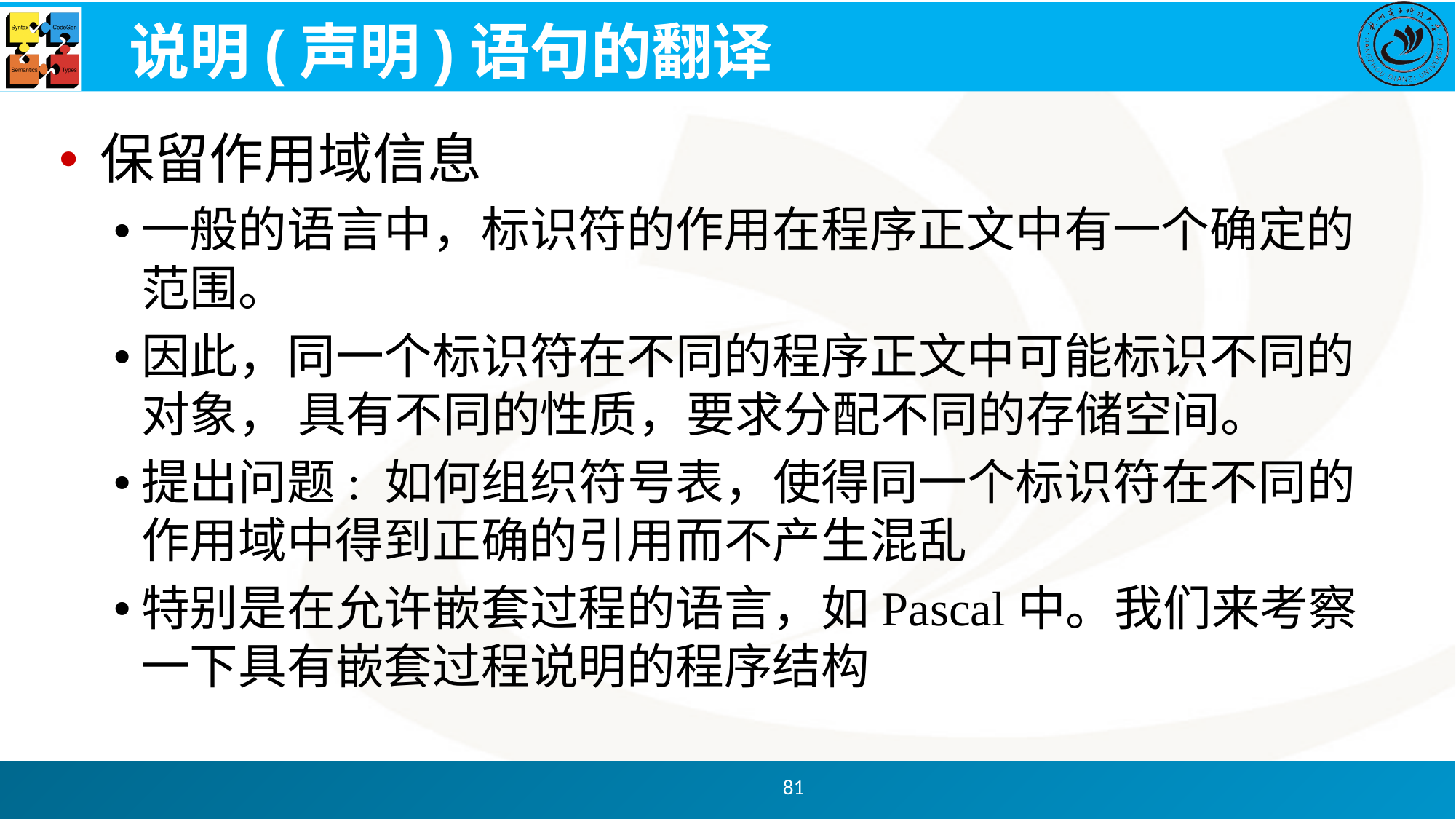

# 说明(声明)语句的翻译
保留作用域信息
一般的语言中，标识符的作用在程序正文中有一个确定的范围。
因此，同一个标识符在不同的程序正文中可能标识不同的对象， 具有不同的性质，要求分配不同的存储空间。
提出问题: 如何组织符号表，使得同一个标识符在不同的作用域中得到正确的引用而不产生混乱
特别是在允许嵌套过程的语言，如Pascal中。我们来考察一下具有嵌套过程说明的程序结构
81